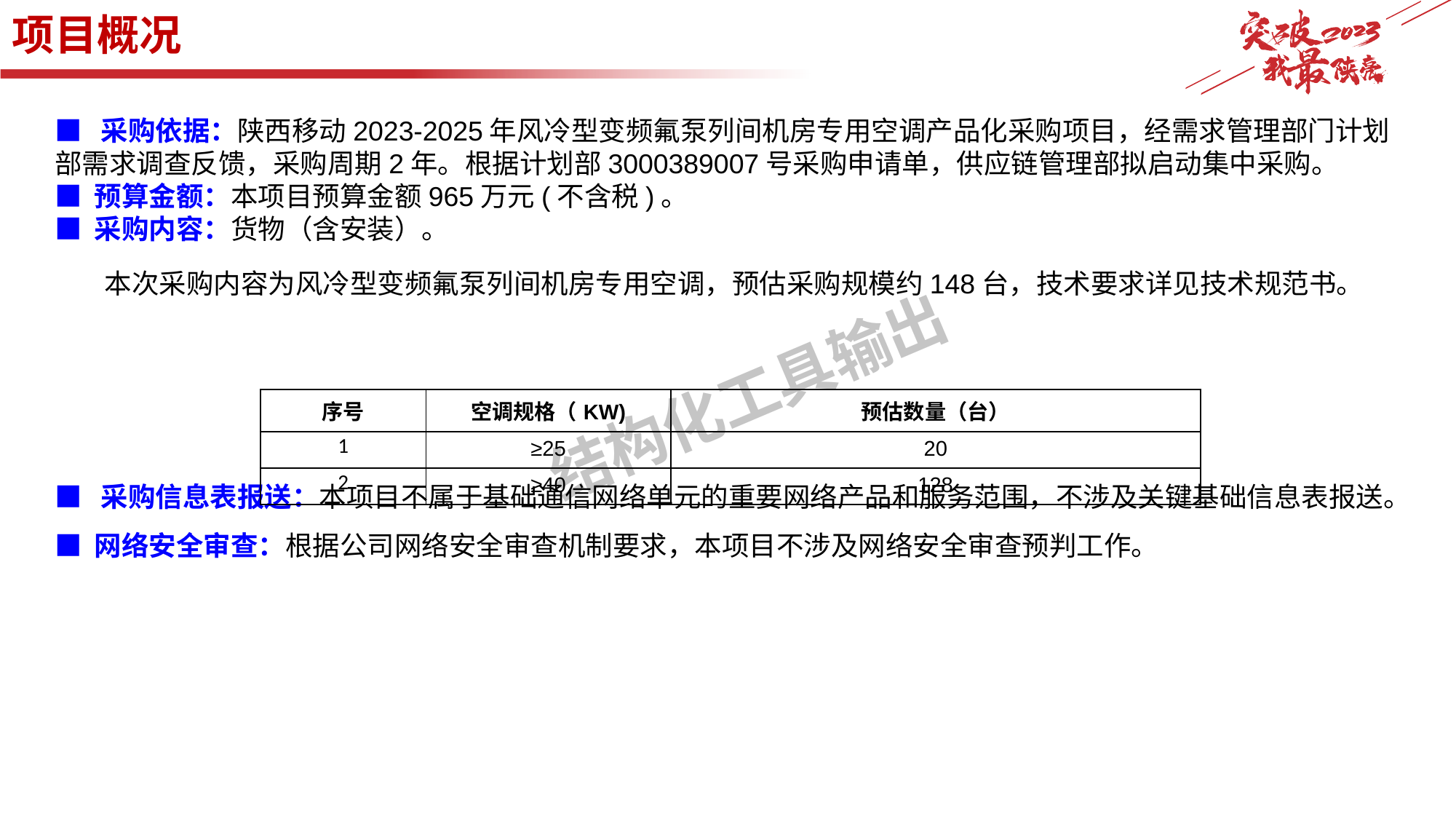

# 项目概况
■  采购依据：陕西移动2023-2025年风冷型变频氟泵列间机房专用空调产品化采购项目，经需求管理部门计划部需求调查反馈，采购周期2年。根据计划部3000389007号采购申请单，供应链管理部拟启动集中采购。
■  预算金额：本项目预算金额965万元(不含税)。
■  采购内容：货物（含安装）。
       本次采购内容为风冷型变频氟泵列间机房专用空调，预估采购规模约148台，技术要求详见技术规范书。

■  采购信息表报送：本项目不属于基础通信网络单元的重要网络产品和服务范围，不涉及关键基础信息表报送。
■  网络安全审查：根据公司网络安全审查机制要求，本项目不涉及网络安全审查预判工作。
| 序号 | 空调规格（KW) | 预估数量（台） |
| --- | --- | --- |
| 1 | ≥25 | 20 |
| 2 | ≥40 | 128 |